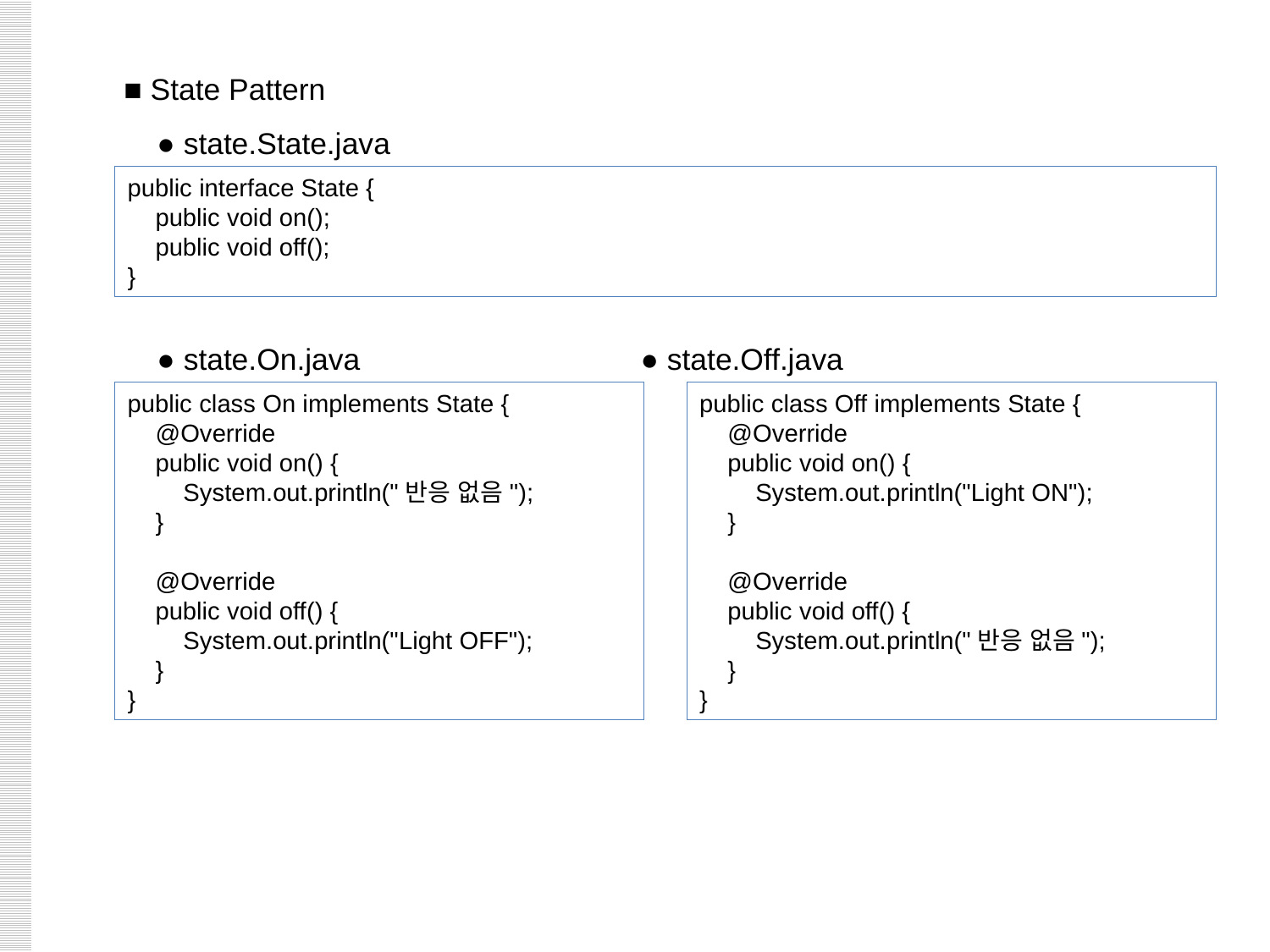

■ State Pattern
    ● state.State.java

    ● state.On.java                                  ● state.Off.java

public interface State {
    public void on();
    public void off();
}
public class Off implements State {
    @Override
    public void on() {
        System.out.println("Light ON");
    }

    @Override
    public void off() {
        System.out.println("반응 없음");
    }
}
public class On implements State {
    @Override
    public void on() {
        System.out.println("반응 없음");
    }

    @Override
    public void off() {
        System.out.println("Light OFF");
    }
}